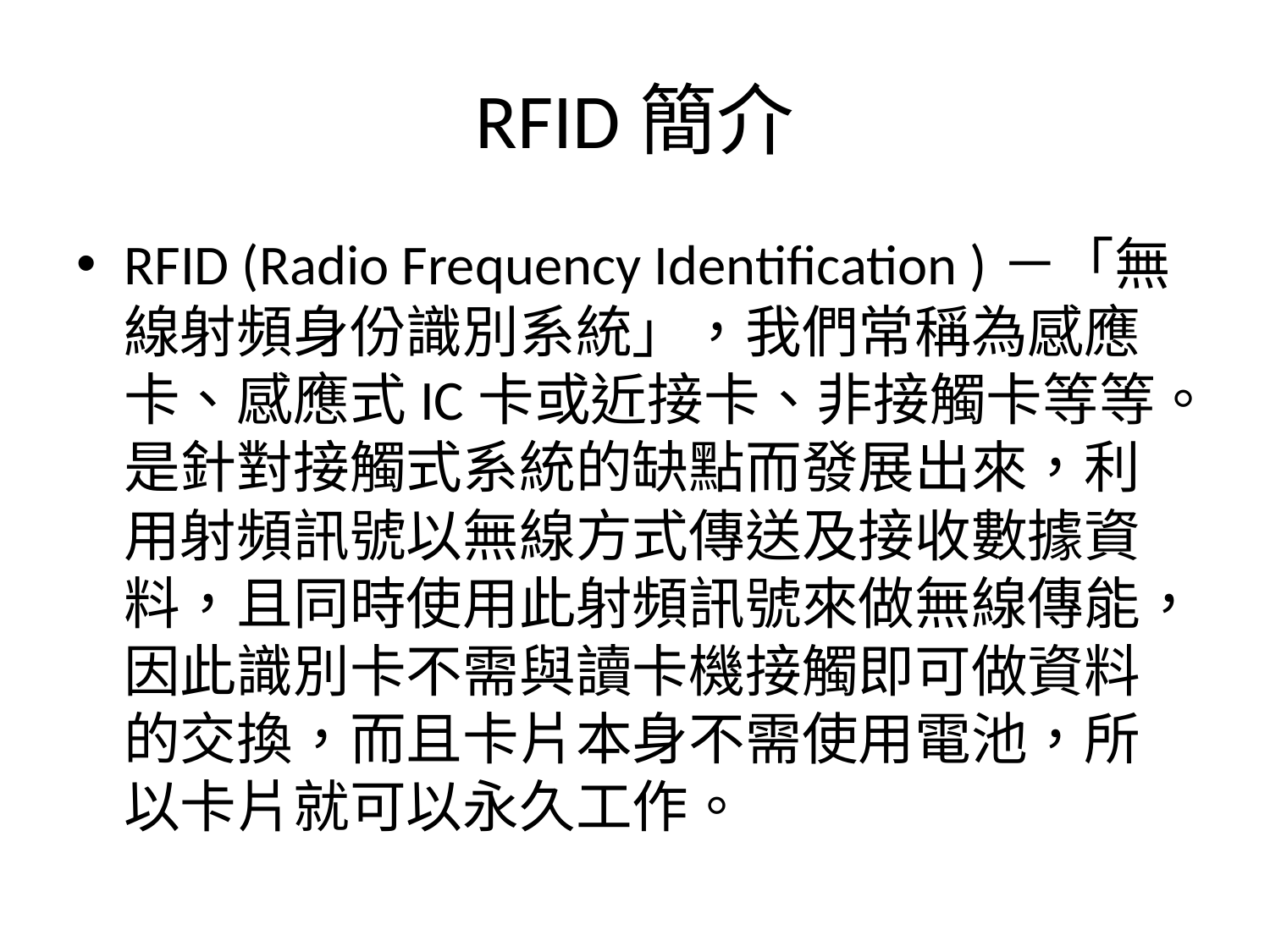

# RFID簡介
RFID (Radio Frequency Identification )－「無線射頻身份識別系統」，我們常稱為感應卡、感應式IC卡或近接卡、非接觸卡等等。是針對接觸式系統的缺點而發展出來，利用射頻訊號以無線方式傳送及接收數據資料，且同時使用此射頻訊號來做無線傳能，因此識別卡不需與讀卡機接觸即可做資料的交換，而且卡片本身不需使用電池，所以卡片就可以永久工作。